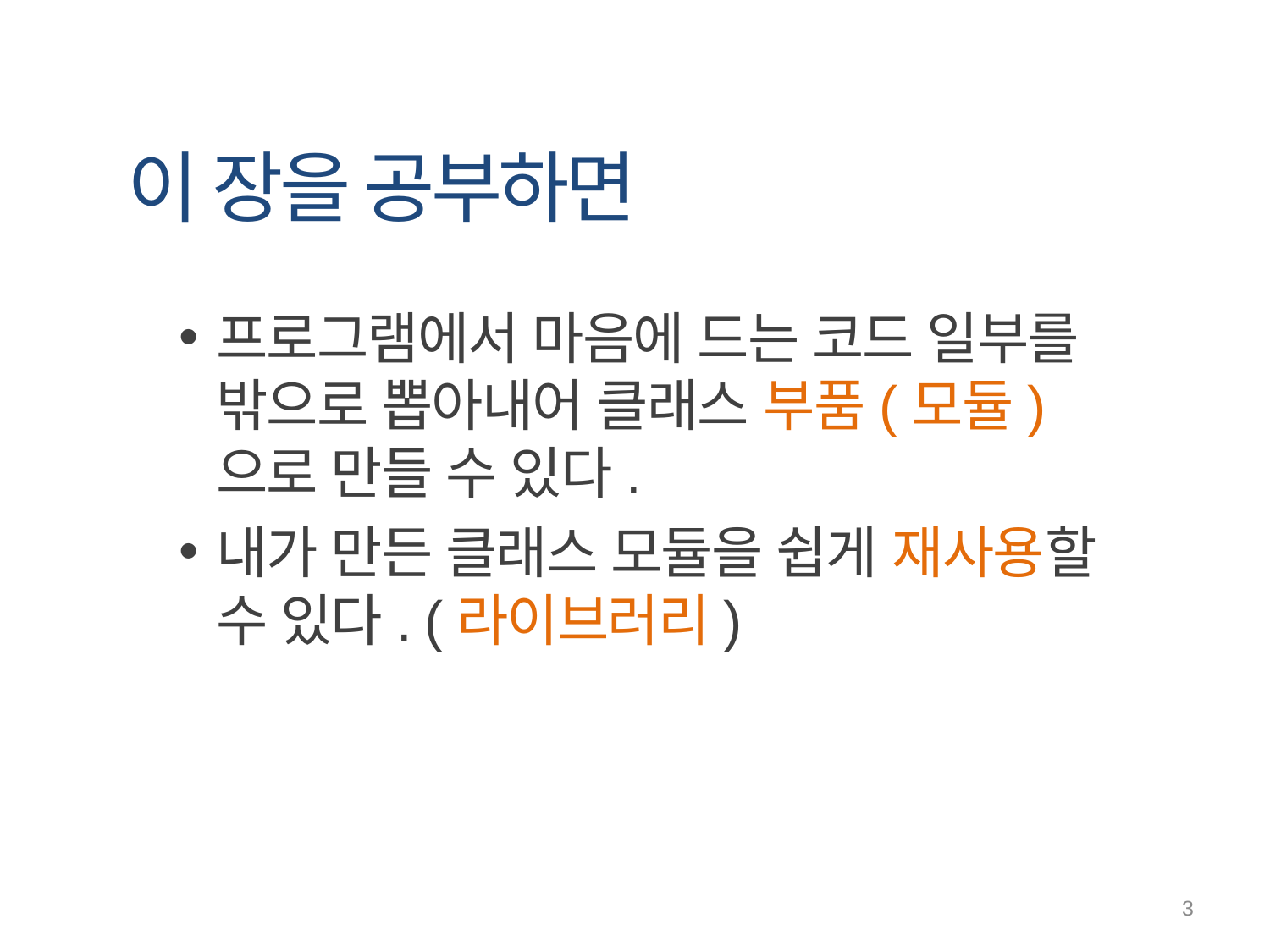

# 이 장을 공부하면
프로그램에서 마음에 드는 코드 일부를 밖으로 뽑아내어 클래스 부품(모듈)으로 만들 수 있다.
내가 만든 클래스 모듈을 쉽게 재사용할 수 있다. (라이브러리)
3